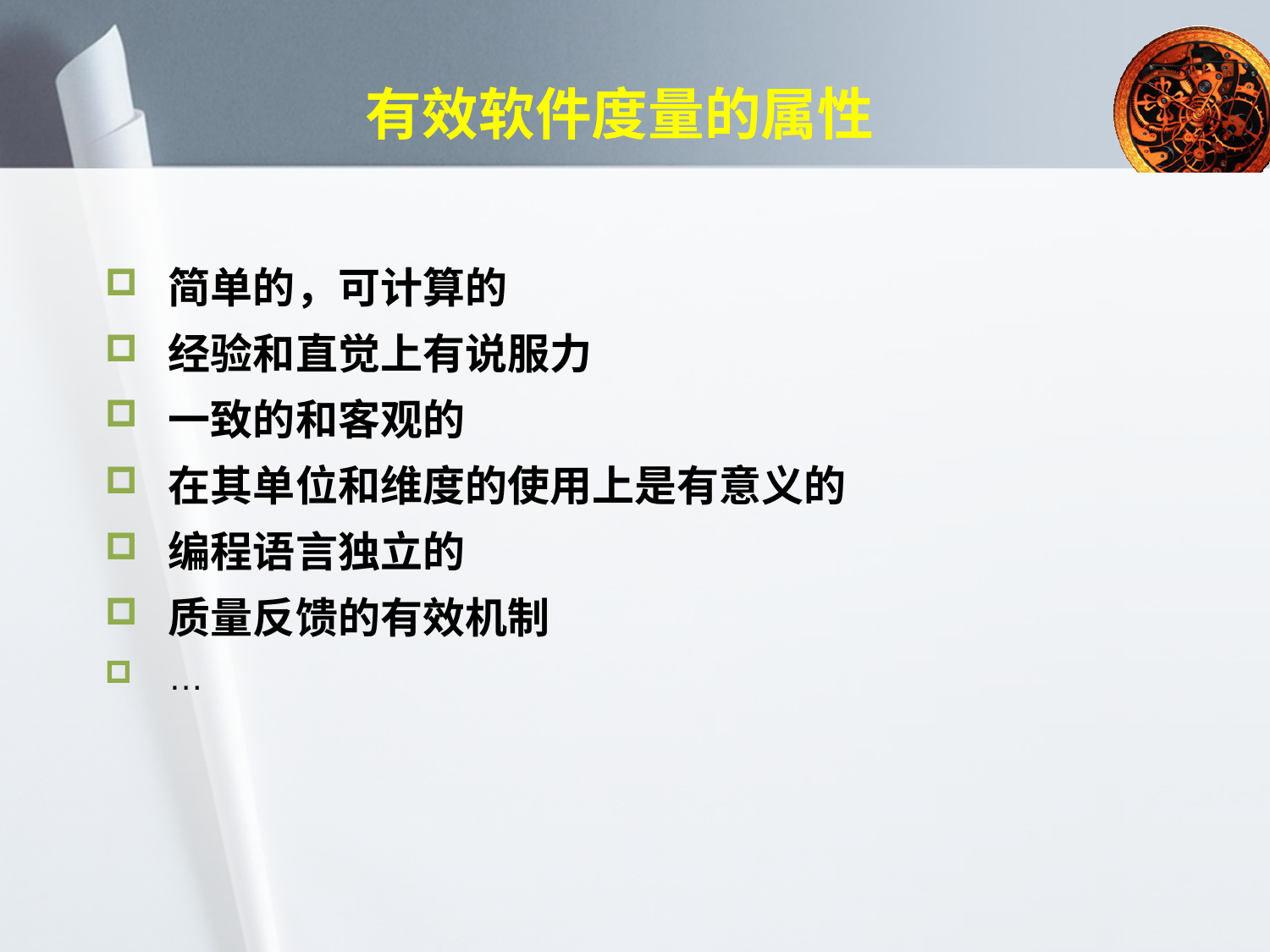

# 有效软件度量的属性
简单的，可计算的
经验和直觉上有说服力
一致的和客观的
在其单位和维度的使用上是有意义的
编程语言独立的
质量反馈的有效机制
…